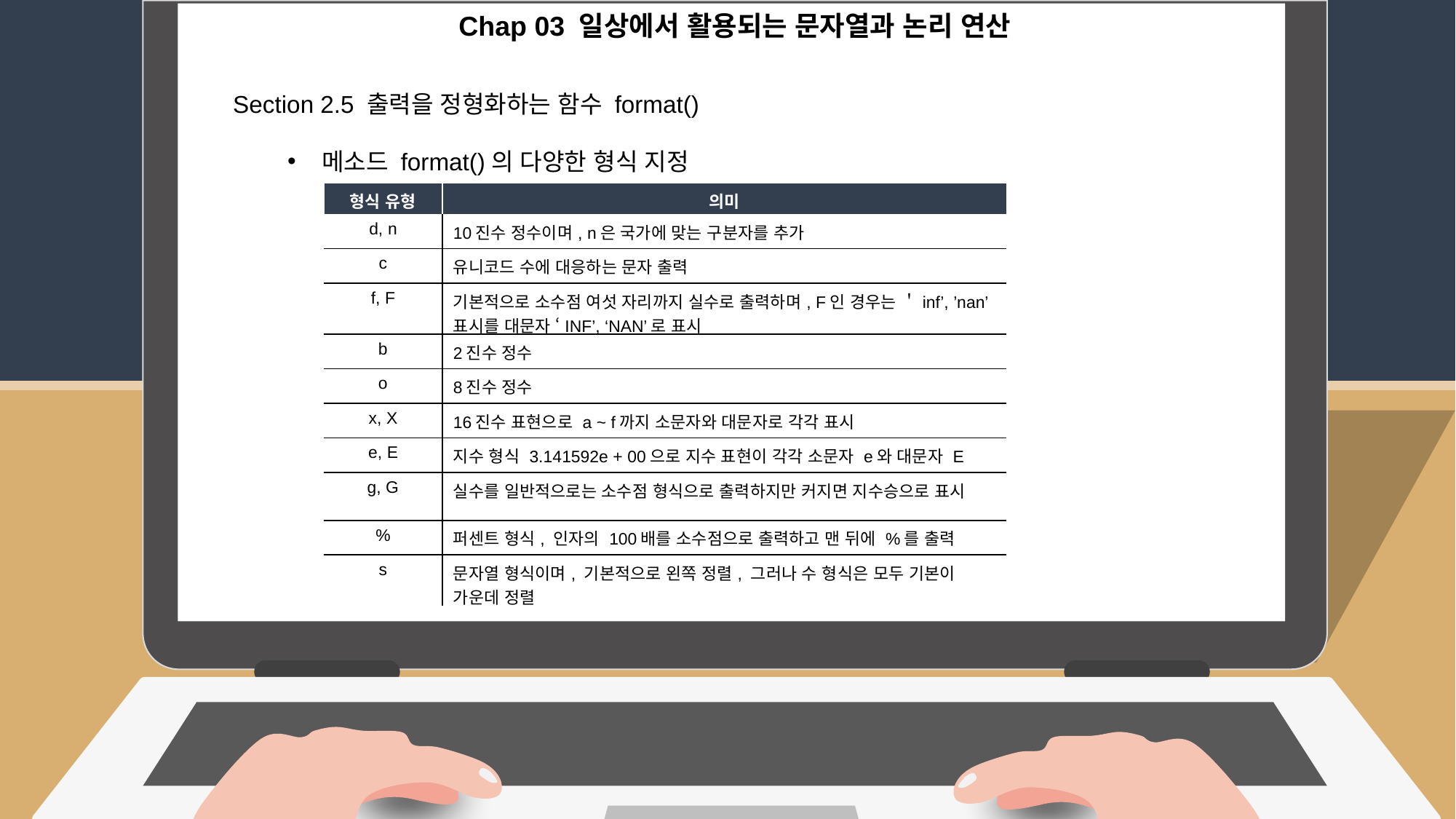

Chap 03 일상에서 활용되는 문자열과 논리 연산
Section 2.5 출력을 정형화하는 함수 format()

메소드 format()의 다양한 형식 지정

| 형식 유형 | 의미 |
| --- | --- |
| d, n | 10진수 정수이며, n은 국가에 맞는 구분자를 추가 |
| c | 유니코드 수에 대응하는 문자 출력 |
| f, F | 기본적으로 소수점 여섯 자리까지 실수로 출력하며, F인 경우는 ＇inf’, ’nan’ 표시를 대문자 ‘INF’, ‘NAN’로 표시 |
| b | 2진수 정수 |
| o | 8진수 정수 |
| x, X | 16진수 표현으로 a ~ f까지 소문자와 대문자로 각각 표시 |
| e, E | 지수 형식 3.141592e + 00으로 지수 표현이 각각 소문자 e와 대문자 E |
| g, G | 실수를 일반적으로는 소수점 형식으로 출력하지만 커지면 지수승으로 표시 |
| % | 퍼센트 형식, 인자의 100배를 소수점으로 출력하고 맨 뒤에 %를 출력 |
| s | 문자열 형식이며, 기본적으로 왼쪽 정렬, 그러나 수 형식은 모두 기본이 가운데 정렬 |